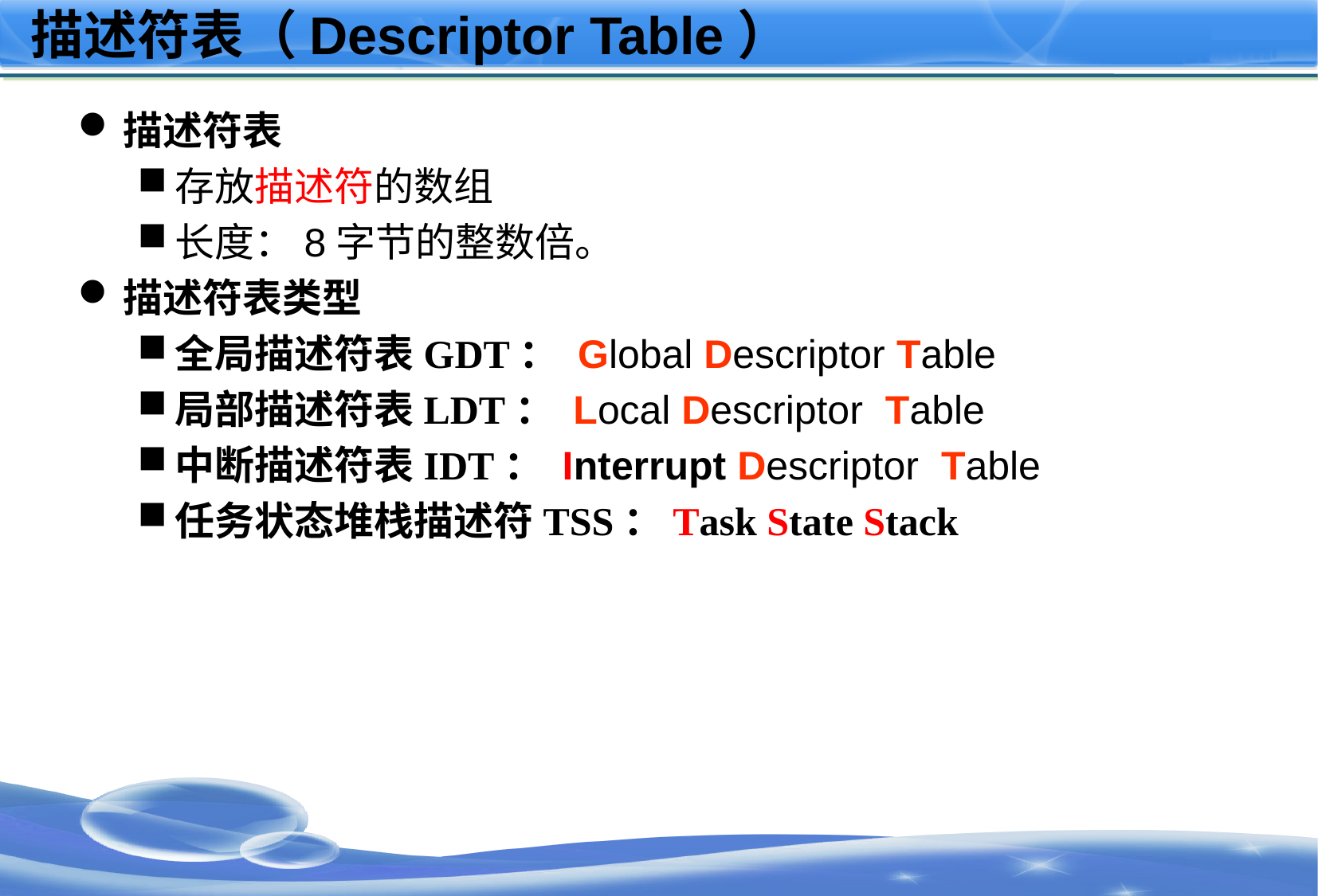

# 描述符表（Descriptor Table）
描述符表
存放描述符的数组
长度：8字节的整数倍。
描述符表类型
全局描述符表GDT： Global Descriptor Table
局部描述符表LDT： Local Descriptor  Table
中断描述符表IDT： Interrupt Descriptor  Table
任务状态堆栈描述符TSS：Task State Stack